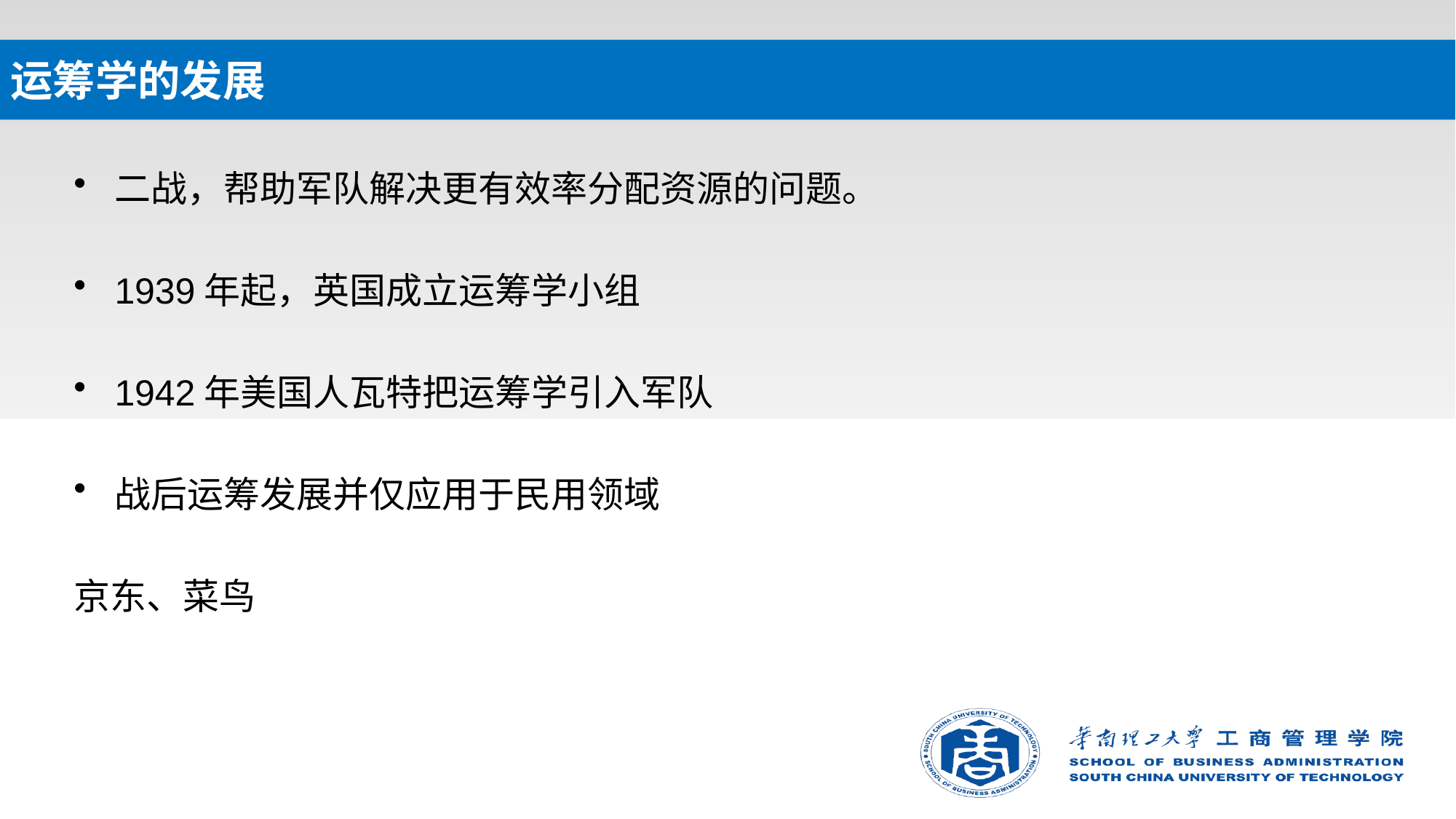

# 运筹学的发展
二战，帮助军队解决更有效率分配资源的问题。

1939年起，英国成立运筹学小组

1942年美国人瓦特把运筹学引入军队

战后运筹发展并仅应用于民用领域

京东、菜鸟